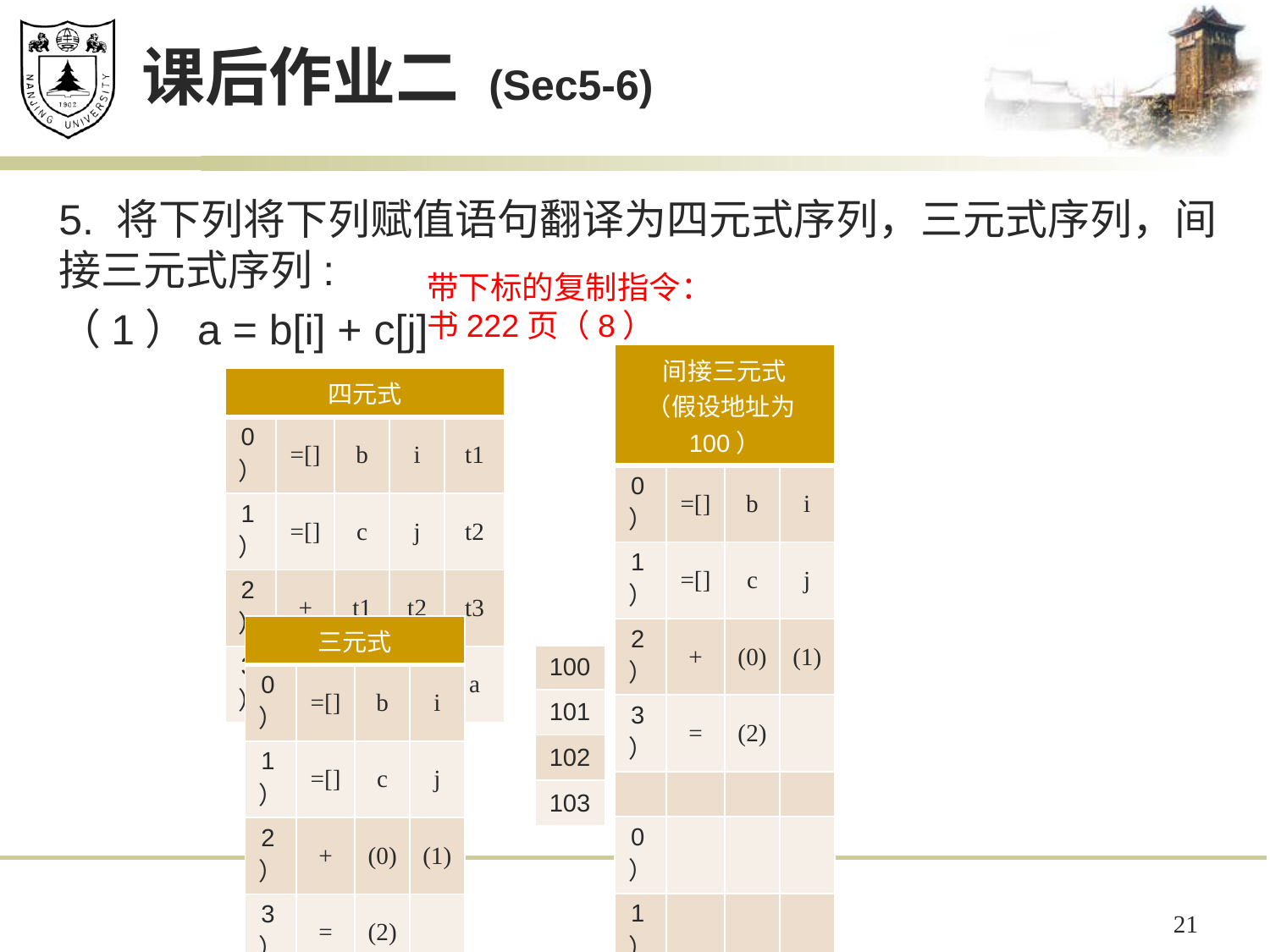

# 课后作业二 (Sec5-6)
5. 将下列将下列赋值语句翻译为四元式序列，三元式序列，间接三元式序列:
（1）a = b[i] + c[j]
带下标的复制指令：
书222页（8）
| 间接三元式 （假设地址为100） |  |  |  |
| --- | --- | --- | --- |
| 0） | =[] | b | i |
| 1） | =[] | c | j |
| 2） | + | (0) | (1) |
| 3） | = | (2) |  |
|  |  |  |  |
| 0） |  |  |  |
| 1） |  |  |  |
| 2） |  |  |  |
| 3） |  |  |  |
| 四元式 |  |  |  |  |
| --- | --- | --- | --- | --- |
| 0） | =[] | b | i | t1 |
| 1） | =[] | c | j | t2 |
| 2） | + | t1 | t2 | t3 |
| 3） | = | t3 |  | a |
|  |
| --- |
| 100 |
| 101 |
| 102 |
| 103 |
| 三元式 |  |  |  |
| --- | --- | --- | --- |
| 0） | =[] | b | i |
| 1） | =[] | c | j |
| 2） | + | (0) | (1) |
| 3） | = | (2) |  |